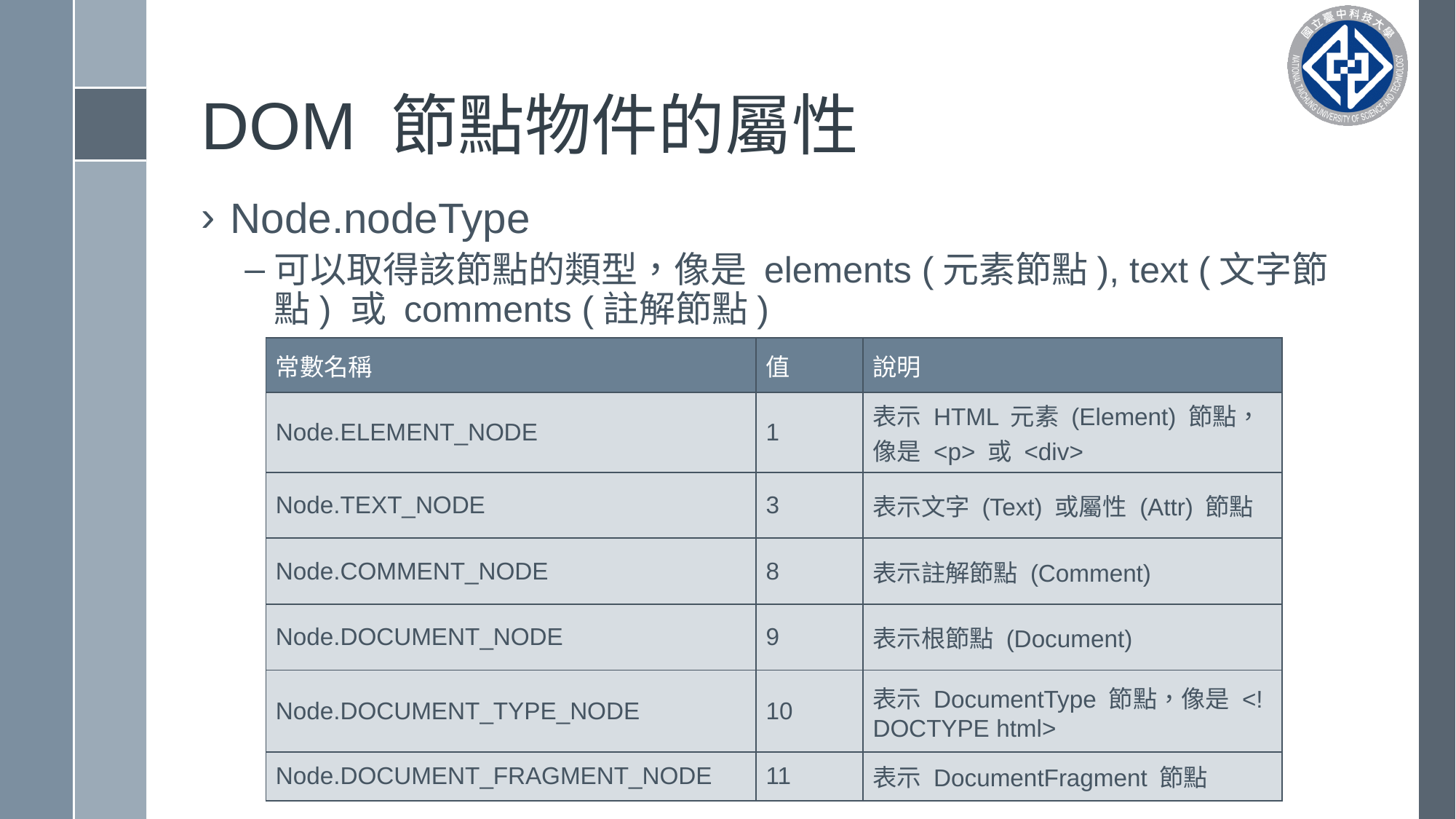

# DOM 節點物件的屬性
Node.nodeType
可以取得該節點的類型，像是 elements (元素節點), text (文字節點) 或 comments (註解節點)
| 常數名稱 | 值 | 說明 |
| --- | --- | --- |
| Node.ELEMENT\_NODE | 1 | 表示 HTML 元素 (Element) 節點，像是 <p> 或 <div> |
| Node.TEXT\_NODE | 3 | 表示文字 (Text) 或屬性 (Attr) 節點 |
| Node.COMMENT\_NODE | 8 | 表示註解節點 (Comment) |
| Node.DOCUMENT\_NODE | 9 | 表示根節點 (Document) |
| Node.DOCUMENT\_TYPE\_NODE | 10 | 表示 DocumentType 節點，像是 <!DOCTYPE html> |
| Node.DOCUMENT\_FRAGMENT\_NODE | 11 | 表示 DocumentFragment 節點 |